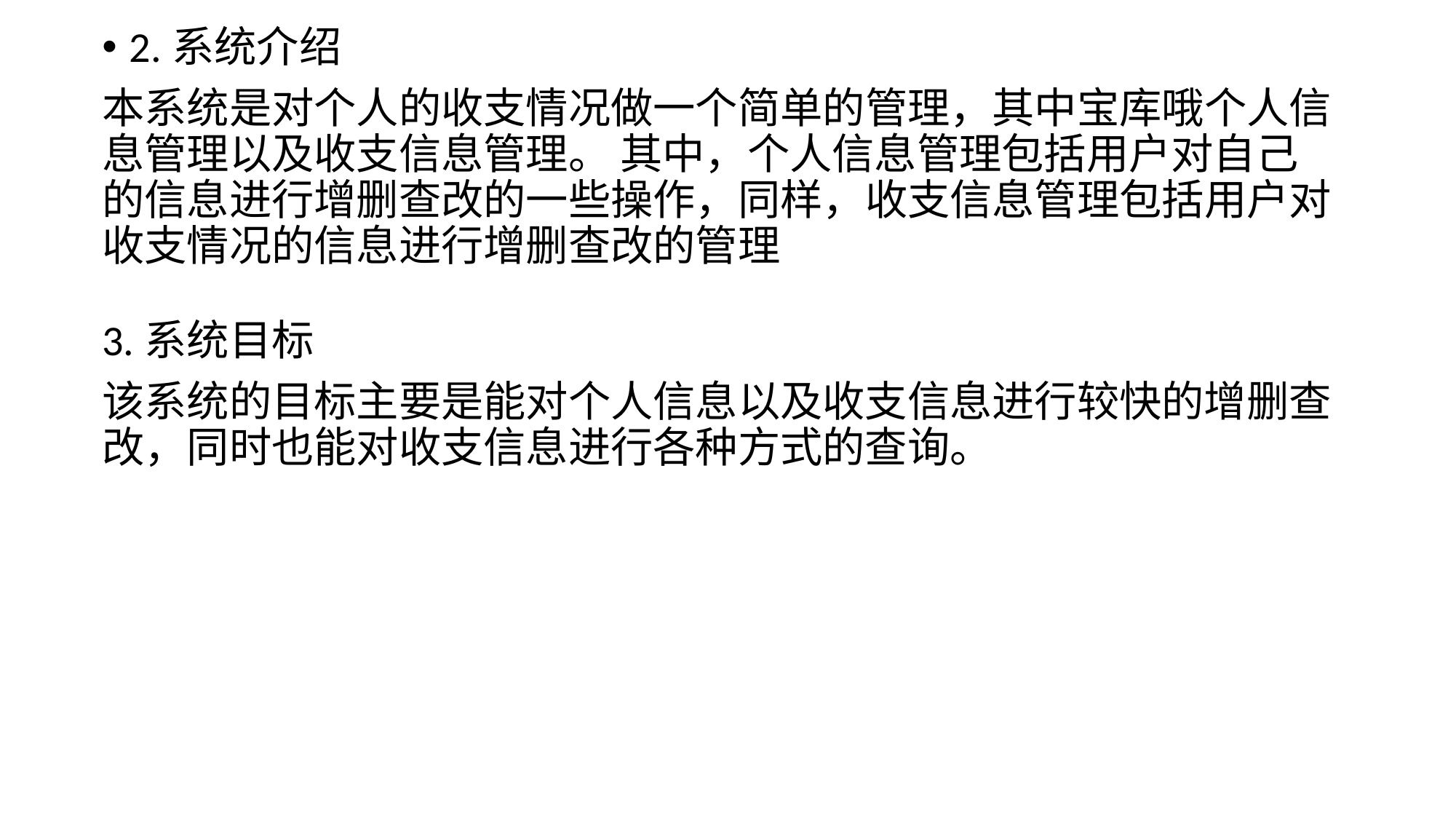

2.系统介绍
本系统是对个人的收支情况做一个简单的管理，其中宝库哦个人信息管理以及收支信息管理。 其中，个人信息管理包括用户对自己的信息进行增删查改的一些操作，同样，收支信息管理包括用户对收支情况的信息进行增删查改的管理
3.系统目标
该系统的目标主要是能对个人信息以及收支信息进行较快的增删查改，同时也能对收支信息进行各种方式的查询。